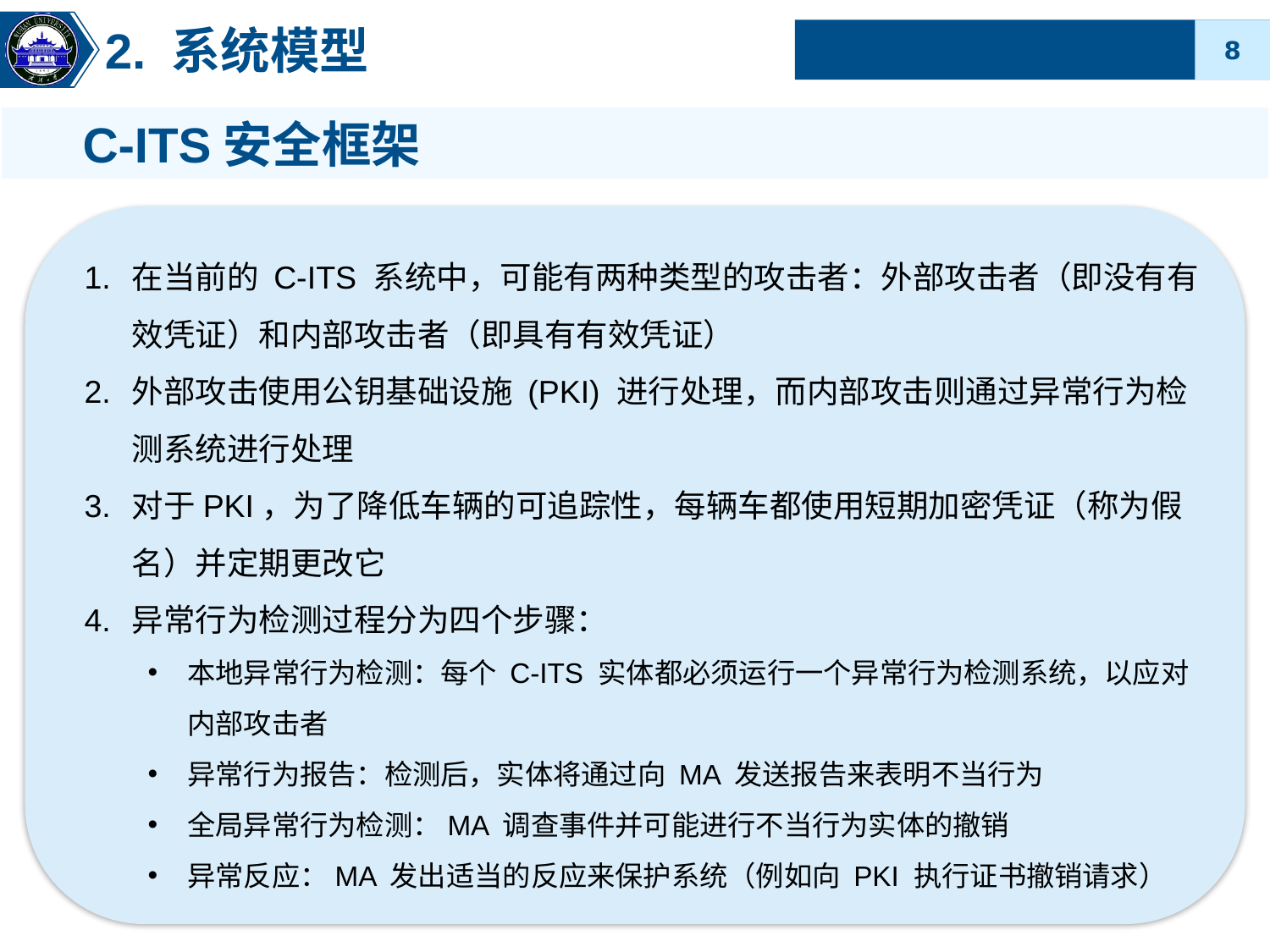

2. 系统模型
      C-ITS安全框架
在当前的 C-ITS 系统中，可能有两种类型的攻击者：外部攻击者（即没有有效凭证）和内部攻击者（即具有有效凭证）
外部攻击使用公钥基础设施 (PKI) 进行处理，而内部攻击则通过异常行为检测系统进行处理
对于PKI，为了降低车辆的可追踪性，每辆车都使用短期加密凭证（称为假名）并定期更改它
异常行为检测过程分为四个步骤：
本地异常行为检测：每个 C-ITS 实体都必须运行一个异常行为检测系统，以应对内部攻击者
异常行为报告：检测后，实体将通过向 MA 发送报告来表明不当行为
全局异常行为检测：MA 调查事件并可能进行不当行为实体的撤销
异常反应：MA 发出适当的反应来保护系统（例如向 PKI 执行证书撤销请求）